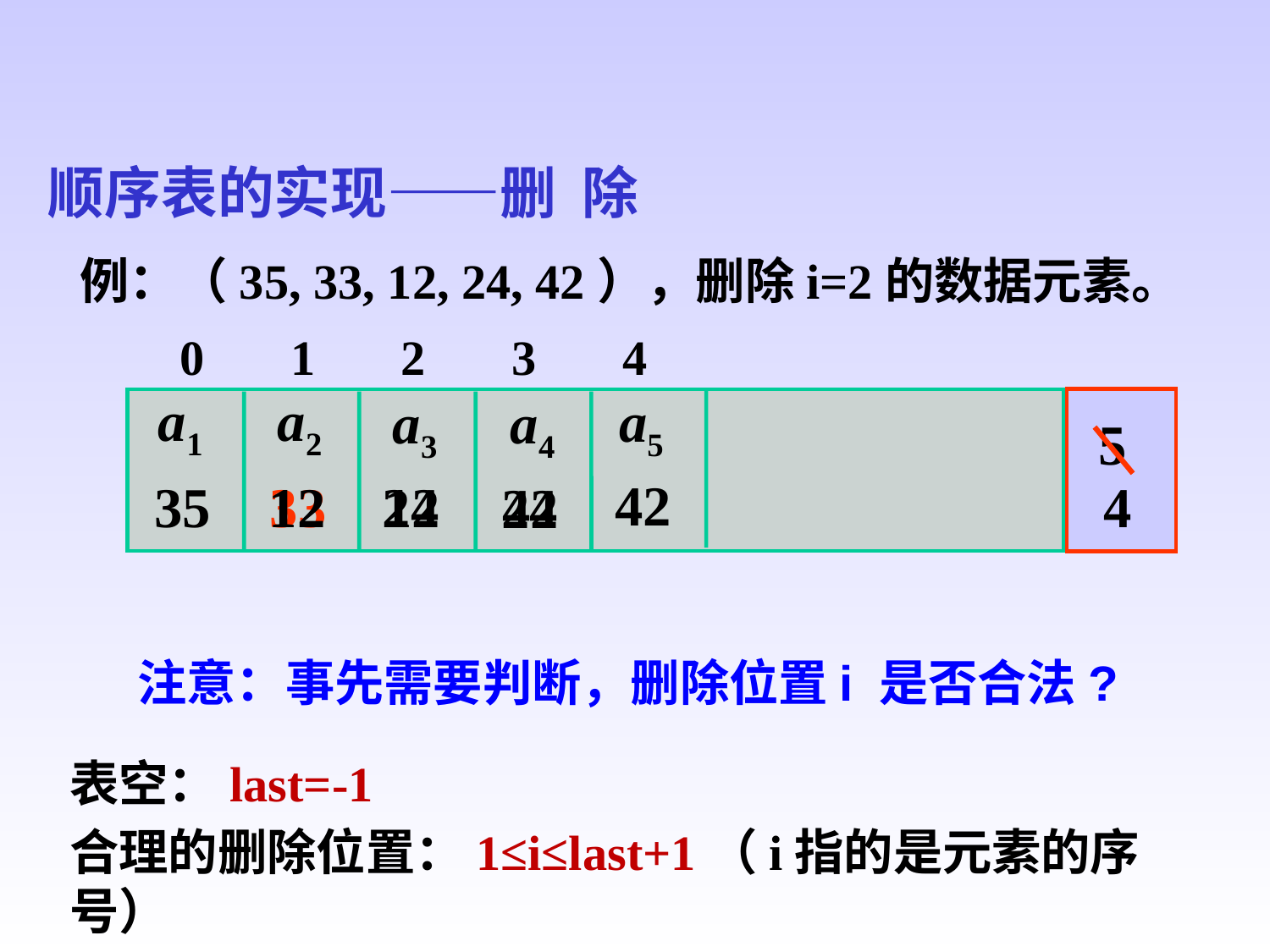

顺序表的实现——删  除
例：（35, 33, 12, 24, 42），删除i=2的数据元素。
0       1       2       3       4
a1
a2
a5
a3
a4

 5

4
42
35
12
12
33
24
24
42
注意：事先需要判断，删除位置i 是否合法?
表空：last=-1
合理的删除位置：1≤i≤last+1（i指的是元素的序号）